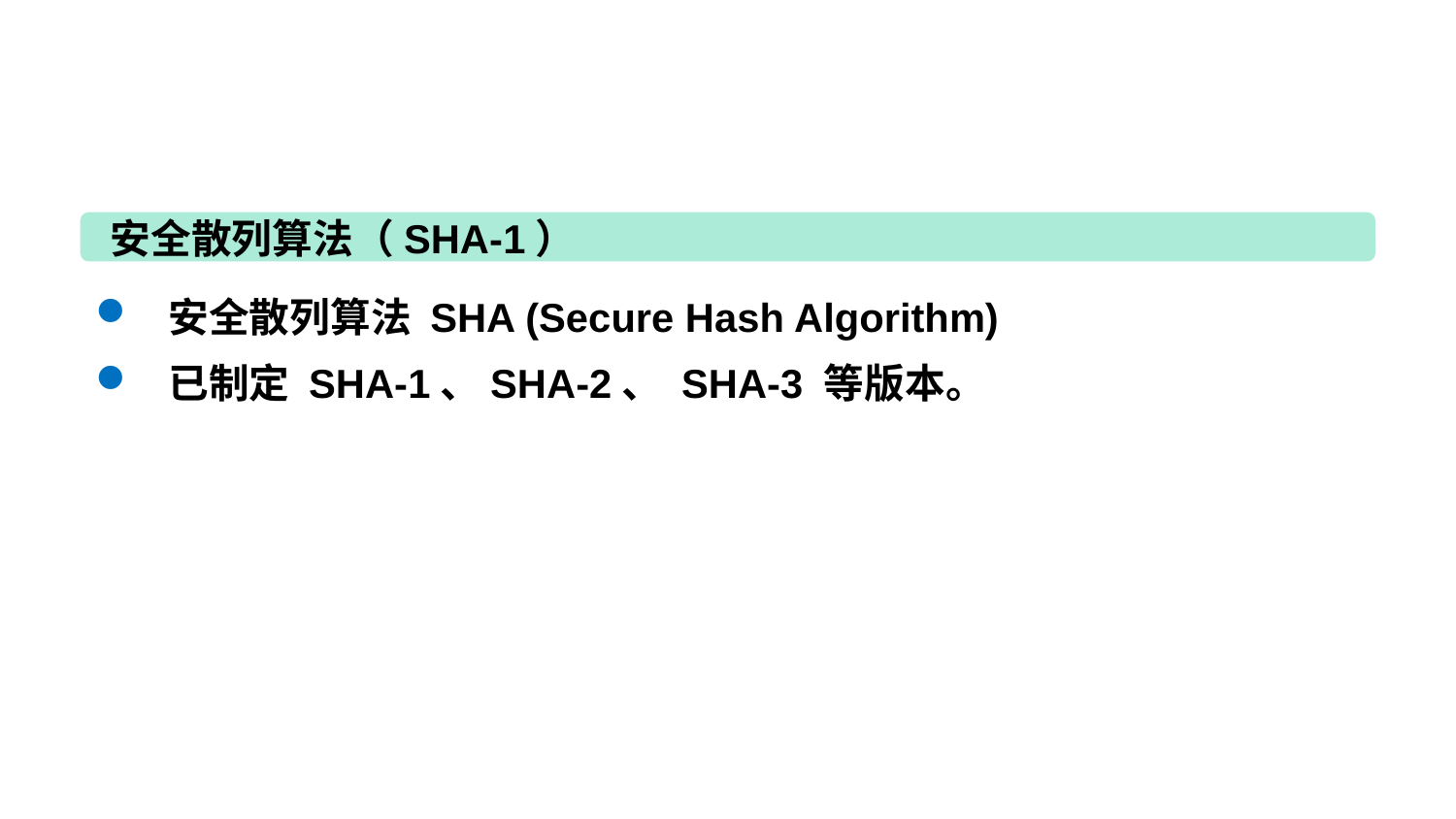

安全散列算法（SHA-1）

安全散列算法 SHA (Secure Hash Algorithm)
已制定 SHA-1、SHA-2、 SHA-3 等版本。
39